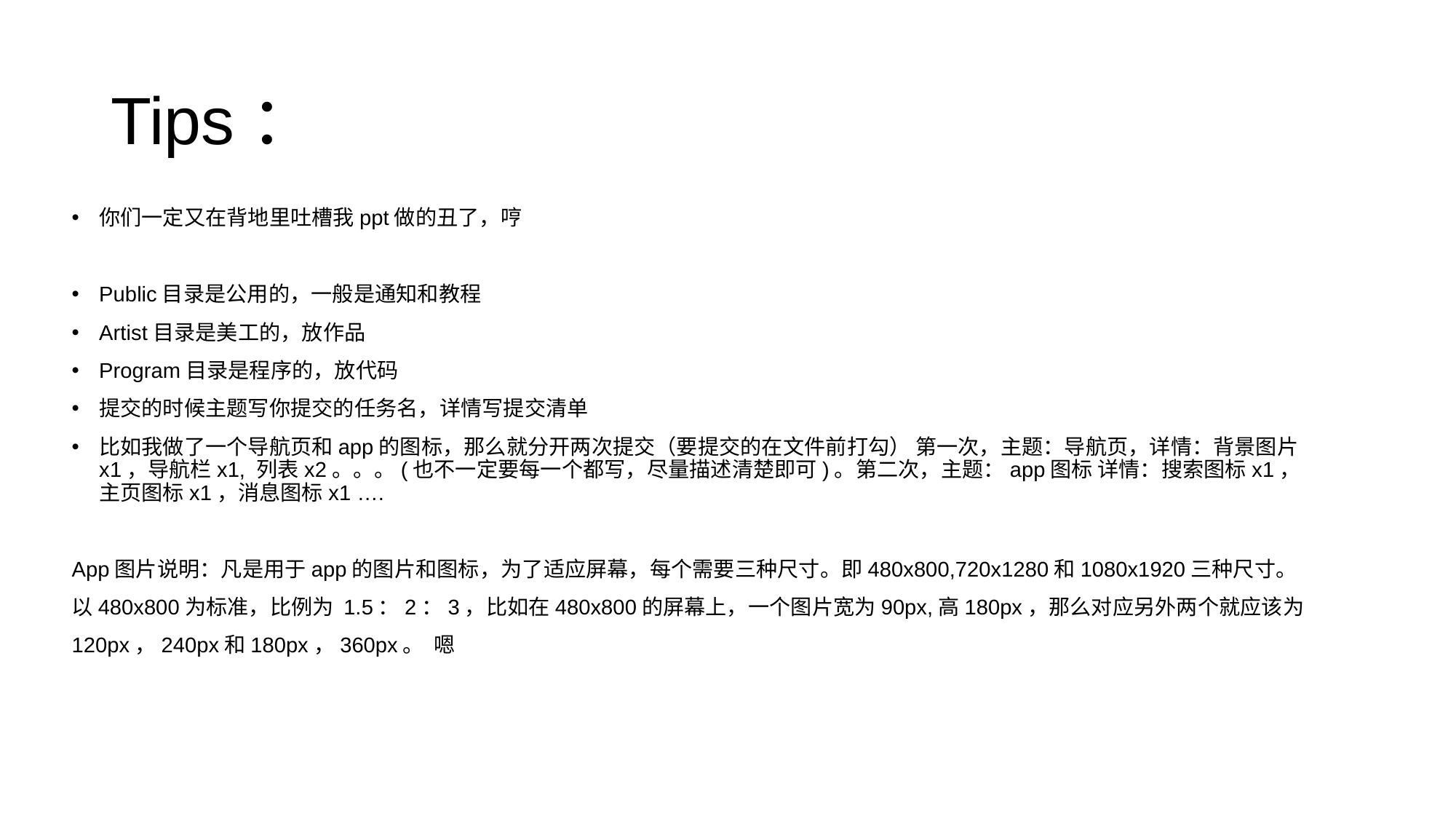

# Tips：
你们一定又在背地里吐槽我ppt做的丑了，哼

Public目录是公用的，一般是通知和教程
Artist目录是美工的，放作品
Program目录是程序的，放代码
提交的时候主题写你提交的任务名，详情写提交清单
比如我做了一个导航页和app的图标，那么就分开两次提交（要提交的在文件前打勾） 第一次，主题：导航页，详情：背景图片x1，导航栏x1, 列表x2。。。(也不一定要每一个都写，尽量描述清楚即可)。第二次，主题：app图标 详情：搜索图标x1，主页图标x1，消息图标x1 ….

App图片说明：凡是用于app的图片和图标，为了适应屏幕，每个需要三种尺寸。即480x800,720x1280和1080x1920三种尺寸。
以480x800为标准，比例为 1.5：2：3，比如在480x800的屏幕上，一个图片宽为90px,高180px，那么对应另外两个就应该为
120px，240px和180px，360px。  嗯